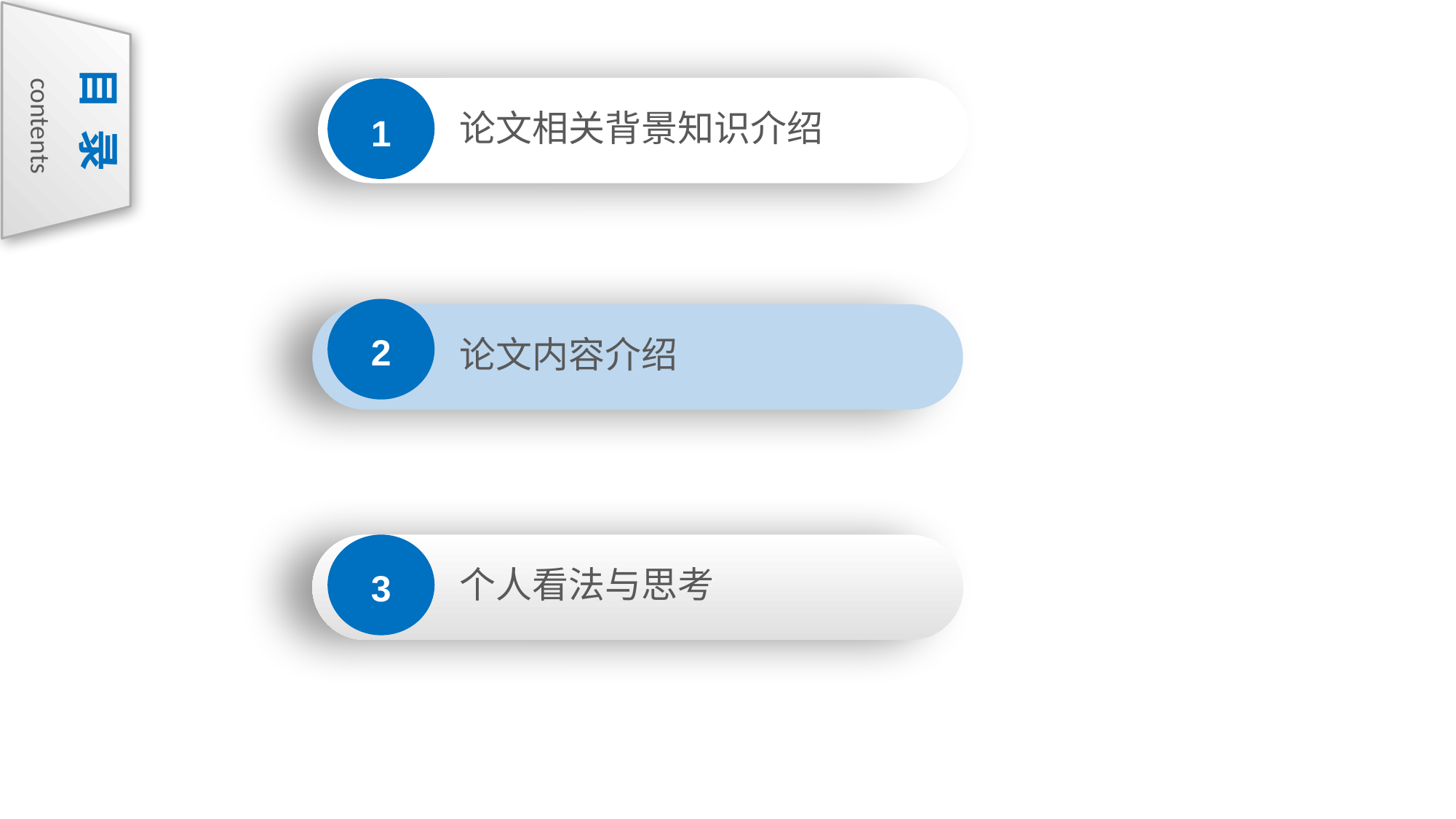

目  录

contents

论文相关背景知识介绍
1
3

2
论文内容介绍

个人看法与思考
3